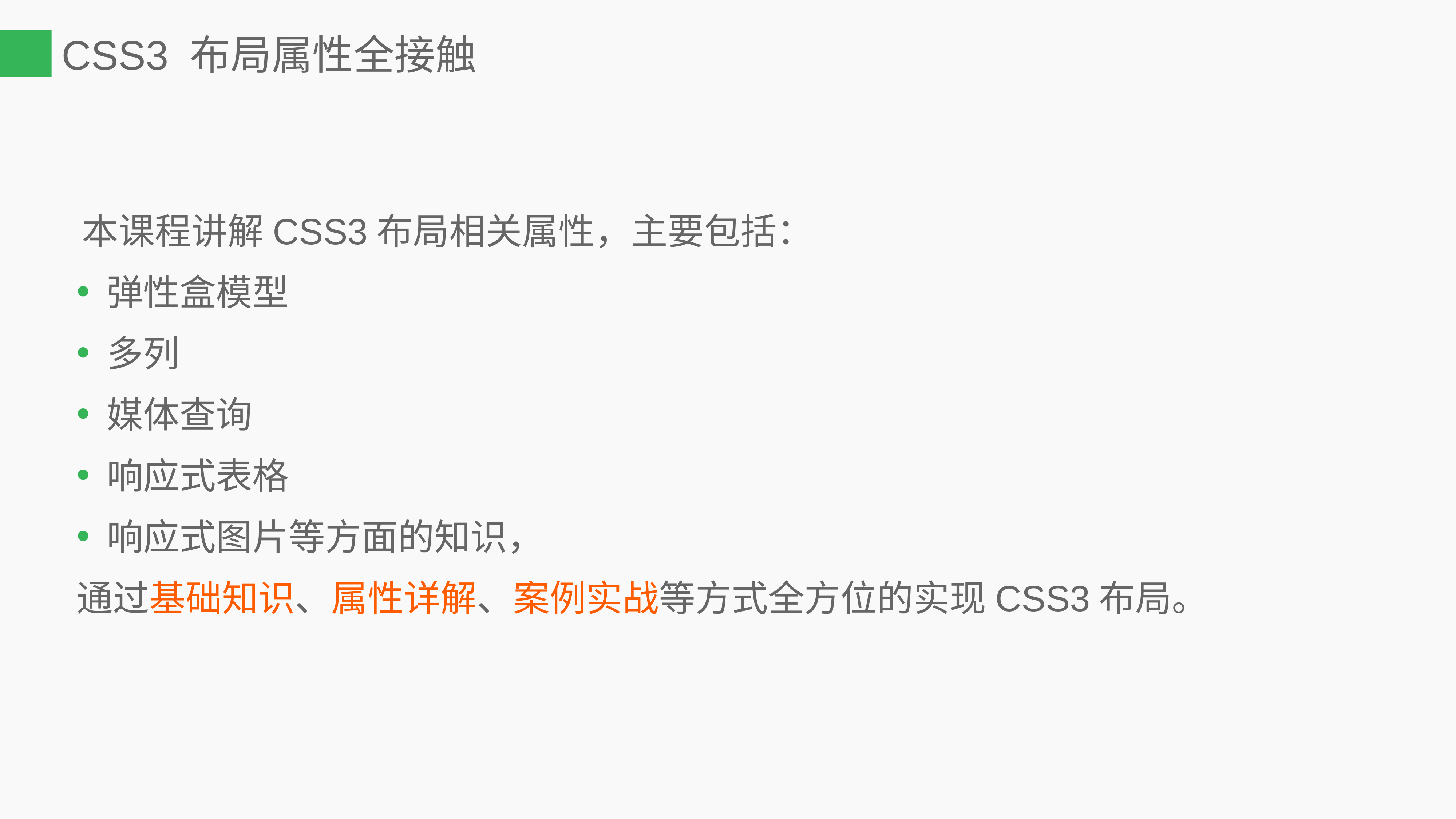

# CSS3 布局属性全接触
 本课程讲解CSS3布局相关属性，主要包括：
弹性盒模型
多列
媒体查询
响应式表格
响应式图片等方面的知识，
通过基础知识、属性详解、案例实战等方式全方位的实现CSS3布局。